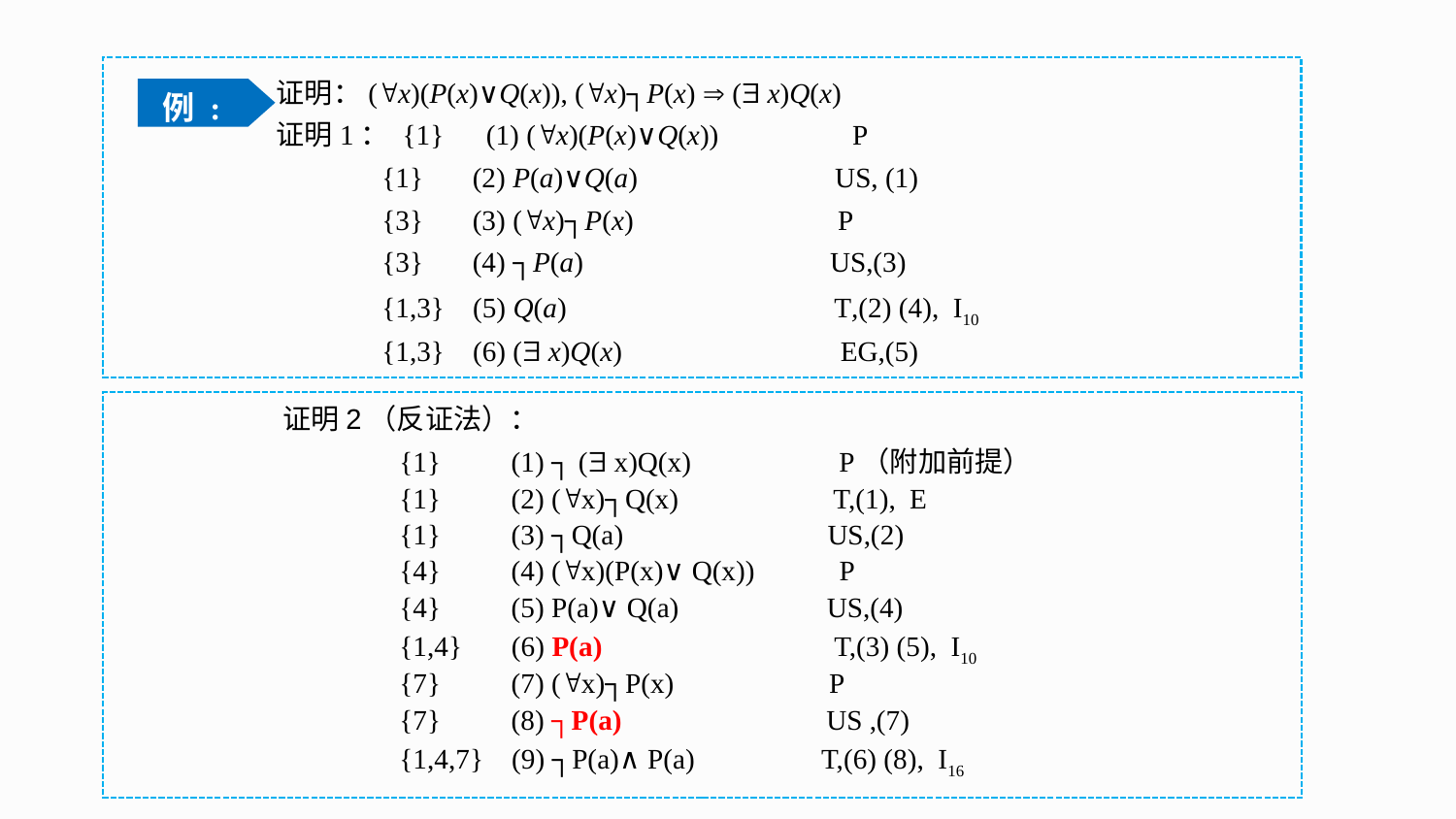

证明：(∀x)(P(x)∨Q(x)), (∀x)┐P(x) ⇒ (∃ x)Q(x)
证明1： {1}      (1) (∀x)(P(x)∨Q(x))                   P
               {1}       (2) P(a)∨Q(a)                            US, (1)
               {3}       (3) (∀x)┐P(x)                             P
               {3}       (4) ┐P(a)                                   US,(3)
               {1,3}    (5) Q(a)                                      T,(2) (4),  I10
               {1,3}    (6) (∃ x)Q(x)                               EG,(5)
例 :

# 证明2（反证法）：
{1}          (1) ┐ (∃ x)Q(x)                     P（附加前提）
{1}          (2) (∀x)┐Q(x)                      T,(1),  E
{1}          (3) ┐Q(a)                             US,(2)
{4}          (4) (∀x)(P(x)∨Q(x))            P
{4}          (5) P(a)∨Q(a)                     US,(4)
{1,4}       (6) P(a)                                 T,(3) (5),  I10
{7}          (7) (∀x)┐P(x)                      P
{7}          (8) ┐P(a)                             US ,(7)
{1,4,7}    (9) ┐P(a)∧P(a)                  T,(6) (8),  I16